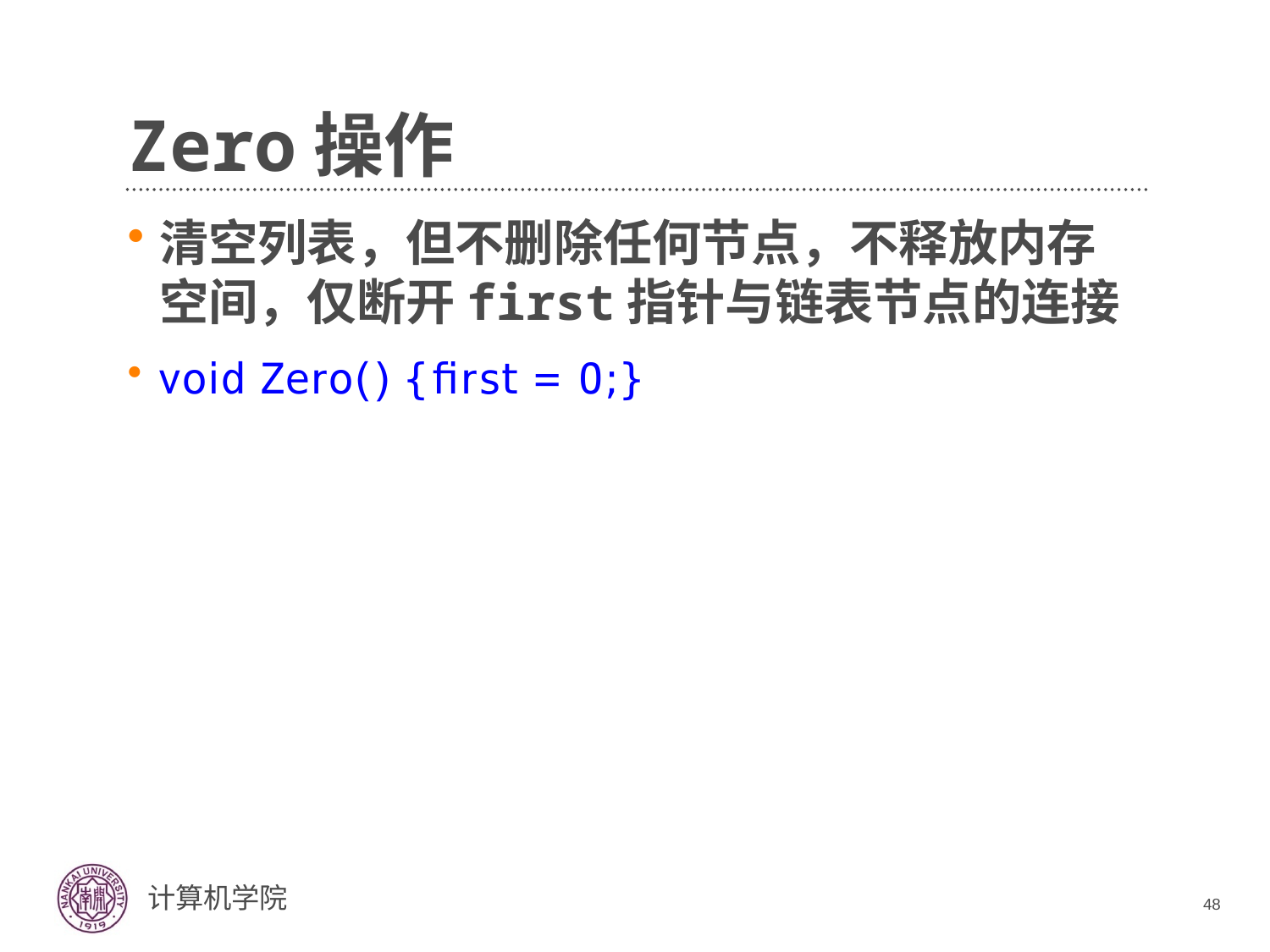

# Zero操作
清空列表，但不删除任何节点，不释放内存空间，仅断开first指针与链表节点的连接
void Zero() {first = 0;}
48